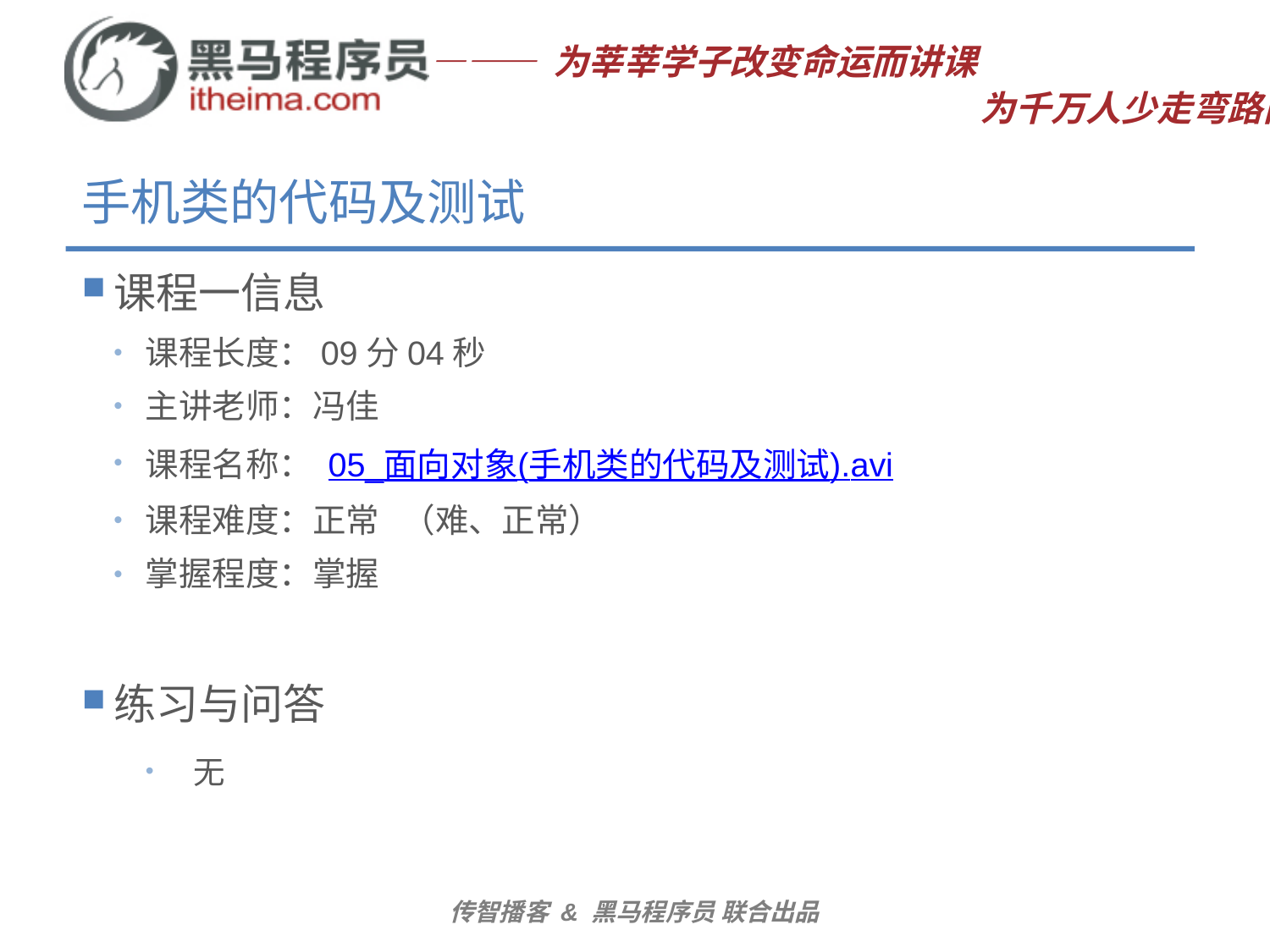

# 手机类的代码及测试
课程一信息
课程长度：09分04秒
主讲老师：冯佳
课程名称： 05_面向对象(手机类的代码及测试).avi
课程难度：正常   （难、正常）
掌握程度：掌握

练习与问答
无